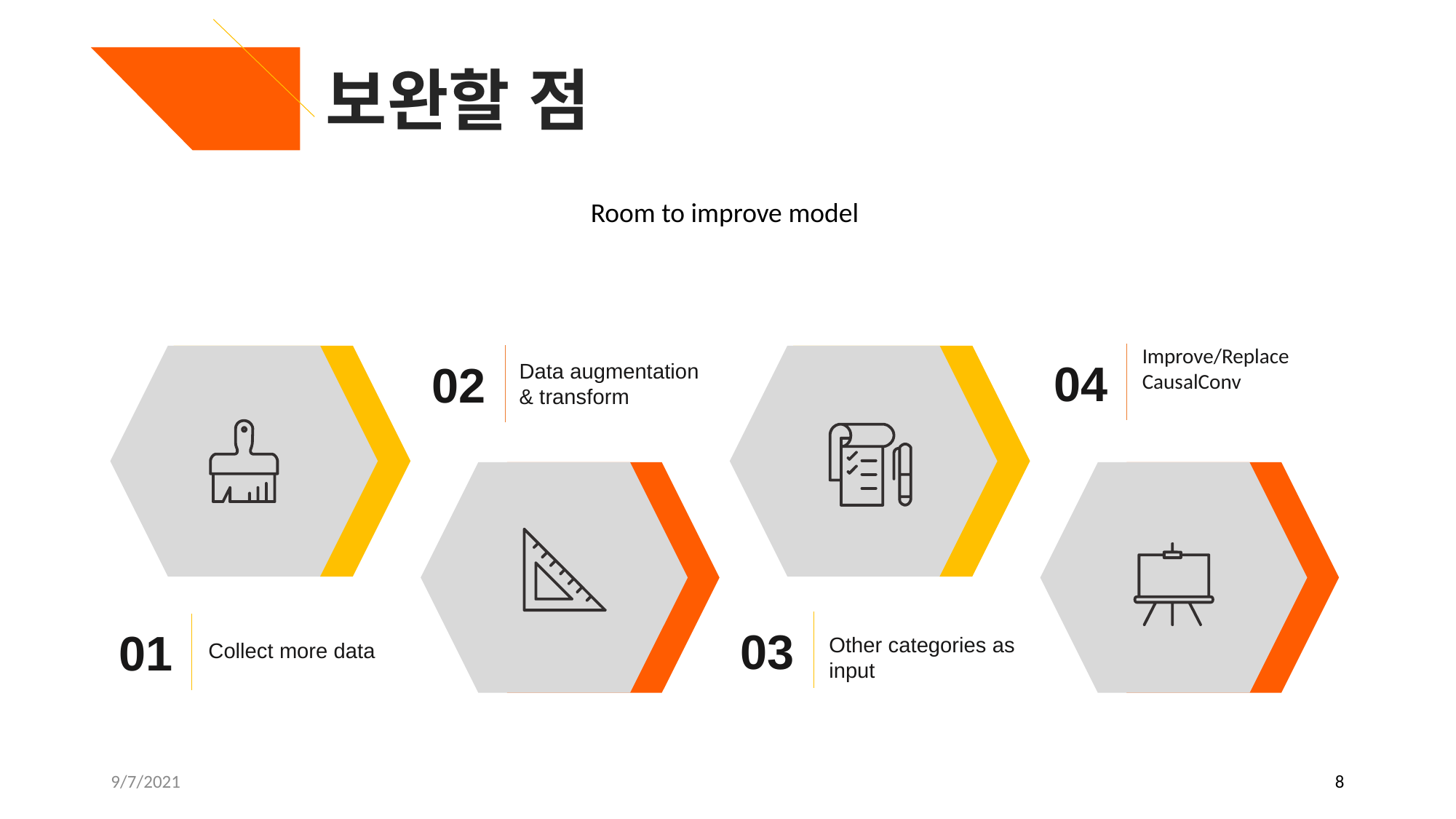

보완할 점
Room to improve model
Improve/Replace CausalConv
04
02
Data augmentation & transform

03
Other categories as input
01
Collect more data
9/7/2021
8